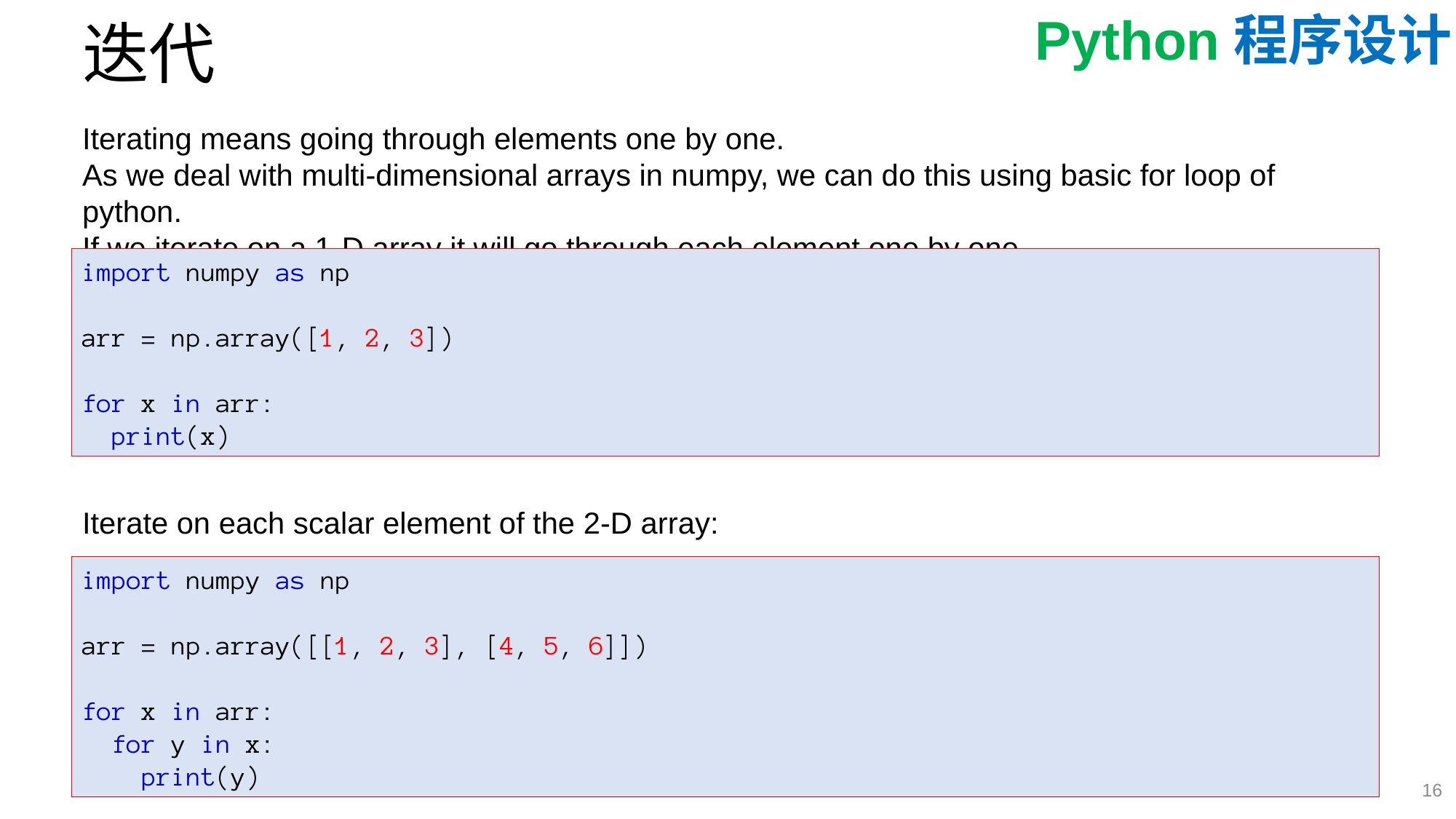

# 迭代
Iterating means going through elements one by one.
As we deal with multi-dimensional arrays in numpy, we can do this using basic for loop of python.
If we iterate on a 1-D array it will go through each element one by one.
import numpy as np
arr = np.array([1, 2, 3])
for x in arr:
  print(x)
Iterate on each scalar element of the 2-D array:
import numpy as np
arr = np.array([[1, 2, 3], [4, 5, 6]])
for x in arr:
  for y in x:
    print(y)
16